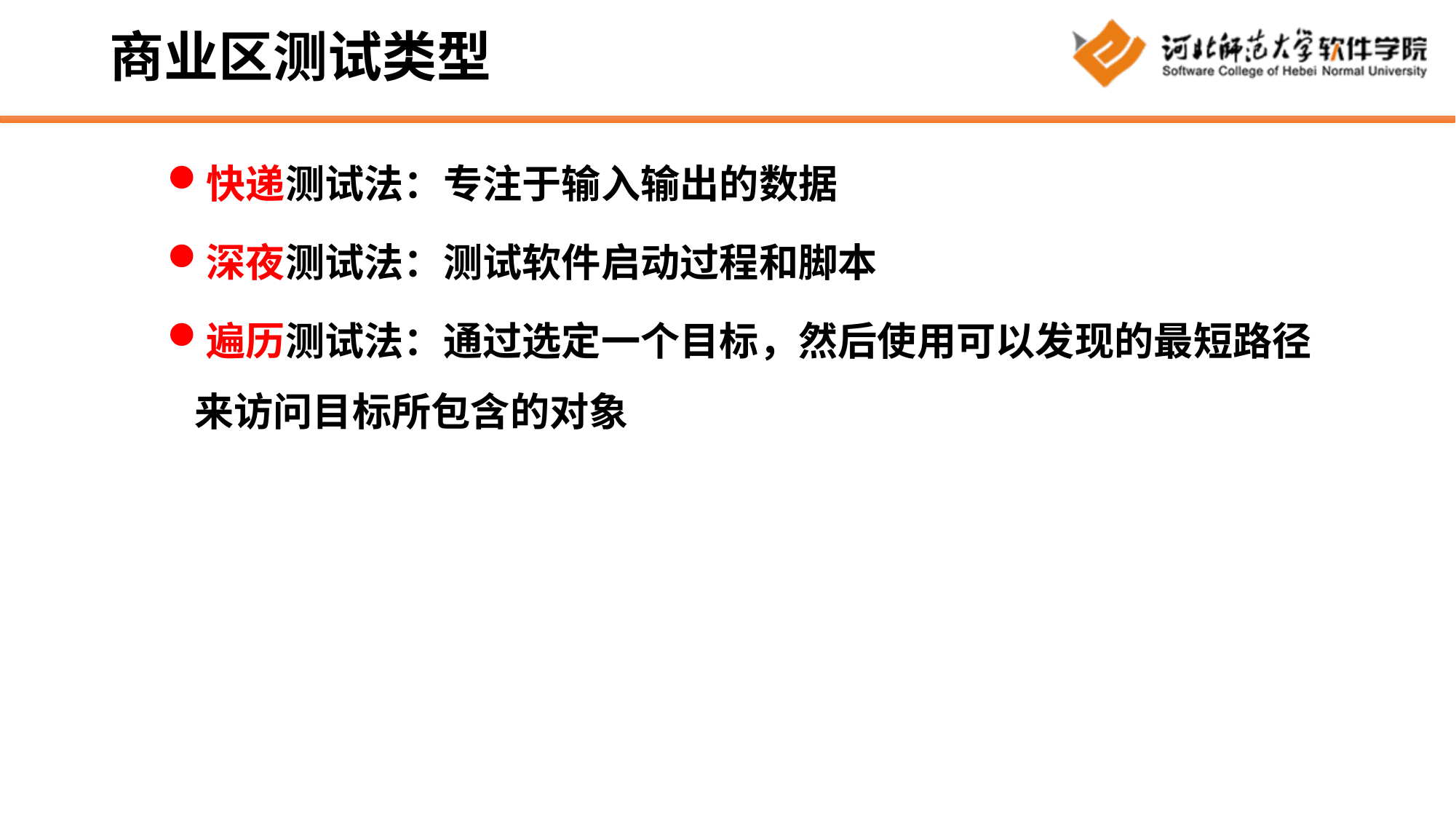

# 商业区测试类型
快递测试法：专注于输入输出的数据
深夜测试法：测试软件启动过程和脚本
遍历测试法：通过选定一个目标，然后使用可以发现的最短路径来访问目标所包含的对象